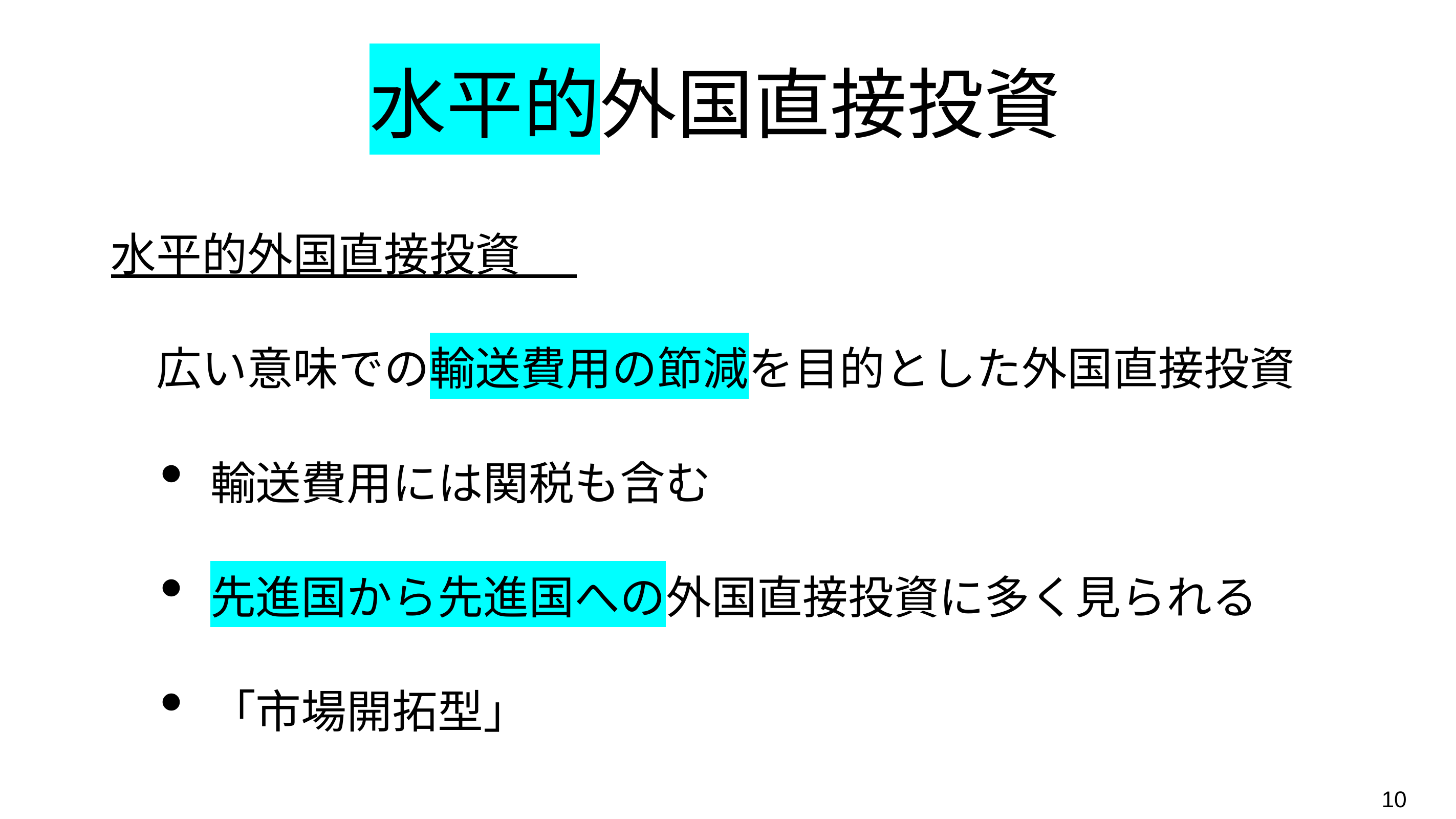

# 水平的外国直接投資
水平的外国直接投資
　広い意味での輸送費用の節減を目的とした外国直接投資
輸送費用には関税も含む
先進国から先進国への外国直接投資に多く見られる
「市場開拓型」
10